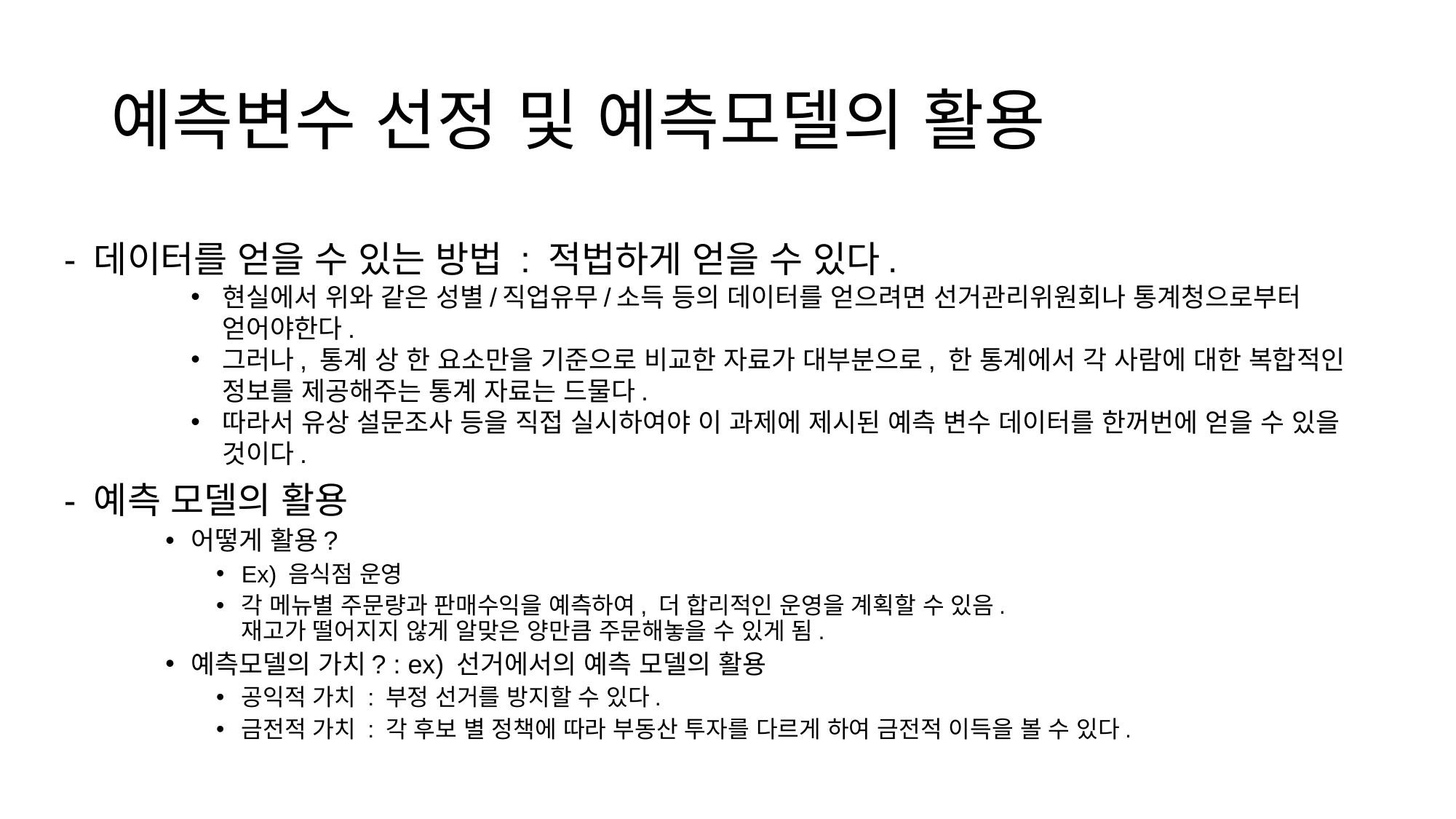

# 예측변수 선정 및 예측모델의 활용

- 데이터를 얻을 수 있는 방법 : 적법하게 얻을 수 있다.
현실에서 위와 같은 성별/직업유무/소득 등의 데이터를 얻으려면 선거관리위원회나 통계청으로부터 얻어야한다.
그러나, 통계 상 한 요소만을 기준으로 비교한 자료가 대부분으로, 한 통계에서 각 사람에 대한 복합적인 정보를 제공해주는 통계 자료는 드물다.
따라서 유상 설문조사 등을 직접 실시하여야 이 과제에 제시된 예측 변수 데이터를 한꺼번에 얻을 수 있을 것이다.
- 예측 모델의 활용
어떻게 활용?
Ex) 음식점 운영
각 메뉴별 주문량과 판매수익을 예측하여, 더 합리적인 운영을 계획할 수 있음.
재고가 떨어지지 않게 알맞은 양만큼 주문해놓을 수 있게 됨.
예측모델의 가치? : ex) 선거에서의 예측 모델의 활용
공익적 가치 : 부정 선거를 방지할 수 있다.
금전적 가치 : 각 후보 별 정책에 따라 부동산 투자를 다르게 하여 금전적 이득을 볼 수 있다.